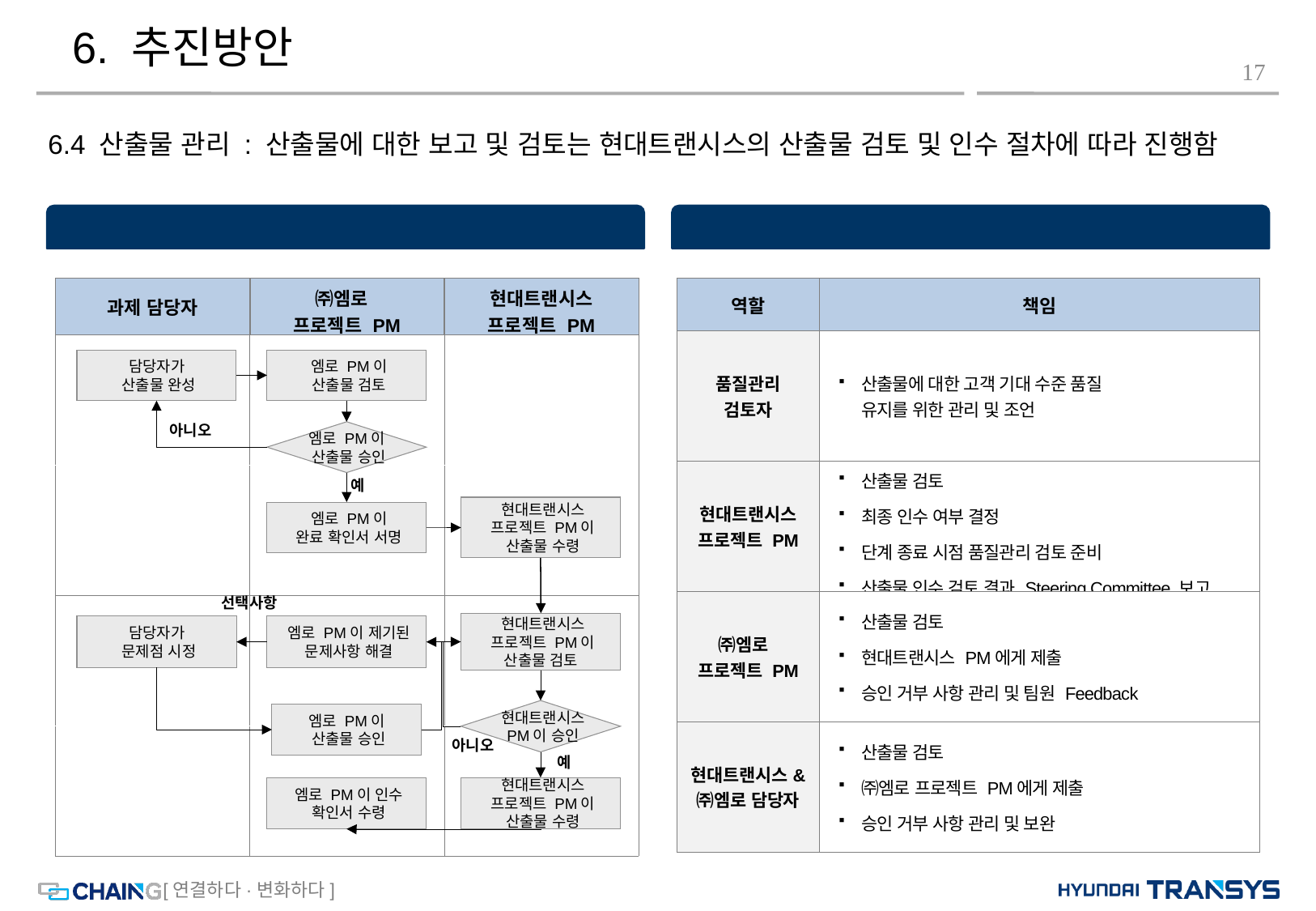

# 6. 추진방안
17
6.4 산출물 관리 : 산출물에 대한 보고 및 검토는 현대트랜시스의 산출물 검토 및 인수 절차에 따라 진행함
산출물 검토 및 인수 절차
검토 회의 운영 방안
| 과제 담당자 | ㈜엠로 프로젝트 PM | 현대트랜시스 프로젝트 PM |
| --- | --- | --- |
|  |  |  |
|  |  |  |
|  |  |  |
|  |  |  |
| 역할 | 책임 |
| --- | --- |
| 품질관리 검토자 | 산출물에 대한 고객 기대 수준 품질 유지를 위한 관리 및 조언 |
| 현대트랜시스 프로젝트 PM | 산출물 검토 최종 인수 여부 결정 단계 종료 시점 품질관리 검토 준비 산출물 인수 검토 결과 Steering Committee 보고 |
| ㈜엠로 프로젝트 PM | 산출물 검토 현대트랜시스 PM에게 제출 승인 거부 사항 관리 및 팀원 Feedback |
| 현대트랜시스& ㈜엠로 담당자 | 산출물 검토 ㈜엠로 프로젝트 PM에게 제출 승인 거부 사항 관리 및 보완 |
담당자가
산출물 완성
엠로 PM이
산출물 검토
엠로 PM이
산출물 승인
아니오
예
현대트랜시스
프로젝트 PM이
산출물 수령
엠로 PM이
완료 확인서 서명
선택사항
현대트랜시스
프로젝트 PM이
산출물 검토
담당자가
문제점 시정
엠로 PM이 제기된
문제사항 해결
현대트랜시스
PM이 승인
엠로 PM이
산출물 승인
아니오
예
엠로 PM이 인수
확인서 수령
현대트랜시스
프로젝트 PM이
산출물 수령